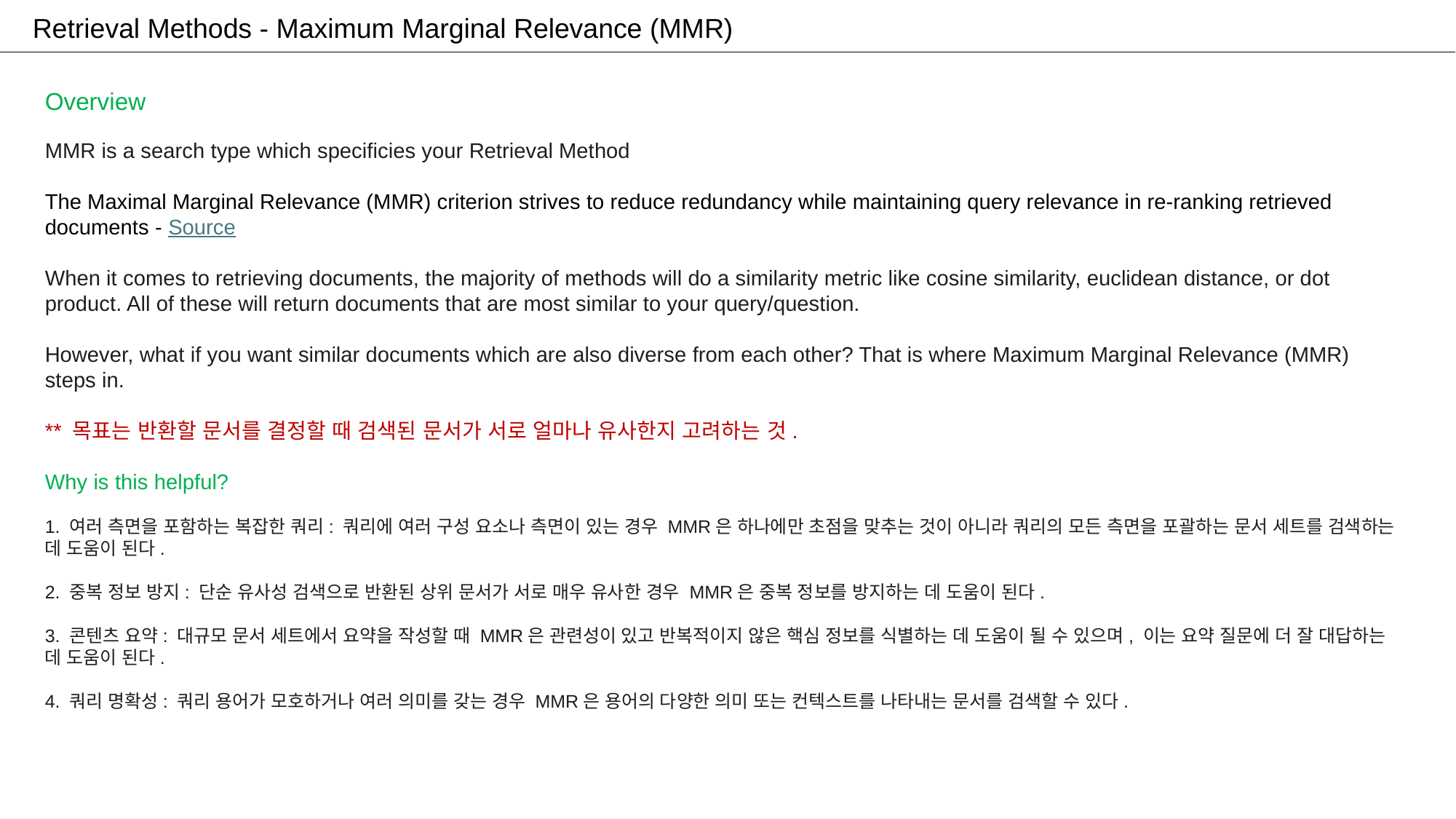

Retrieval Methods - Maximum Marginal Relevance (MMR)
Overview

MMR is a search type which specificies your Retrieval Method

The Maximal Marginal Relevance (MMR) criterion strives to reduce redundancy while maintaining query relevance in re-ranking retrieved documents - Source

When it comes to retrieving documents, the majority of methods will do a similarity metric like cosine similarity, euclidean distance, or dot product. All of these will return documents that are most similar to your query/question.

However, what if you want similar documents which are also diverse from each other? That is where Maximum Marginal Relevance (MMR) steps in.

** 목표는 반환할 문서를 결정할 때 검색된 문서가 서로 얼마나 유사한지 고려하는 것.
Why is this helpful?

 여러 측면을 포함하는 복잡한 쿼리: 쿼리에 여러 구성 요소나 측면이 있는 경우 MMR은 하나에만 초점을 맞추는 것이 아니라 쿼리의 모든 측면을 포괄하는 문서 세트를 검색하는 데 도움이 된다.

 중복 정보 방지: 단순 유사성 검색으로 반환된 상위 문서가 서로 매우 유사한 경우 MMR은 중복 정보를 방지하는 데 도움이 된다.

 콘텐츠 요약: 대규모 문서 세트에서 요약을 작성할 때 MMR은 관련성이 있고 반복적이지 않은 핵심 정보를 식별하는 데 도움이 될 수 있으며, 이는 요약 질문에 더 잘 대답하는 데 도움이 된다.

 쿼리 명확성: 쿼리 용어가 모호하거나 여러 의미를 갖는 경우 MMR은 용어의 다양한 의미 또는 컨텍스트를 나타내는 문서를 검색할 수 있다.